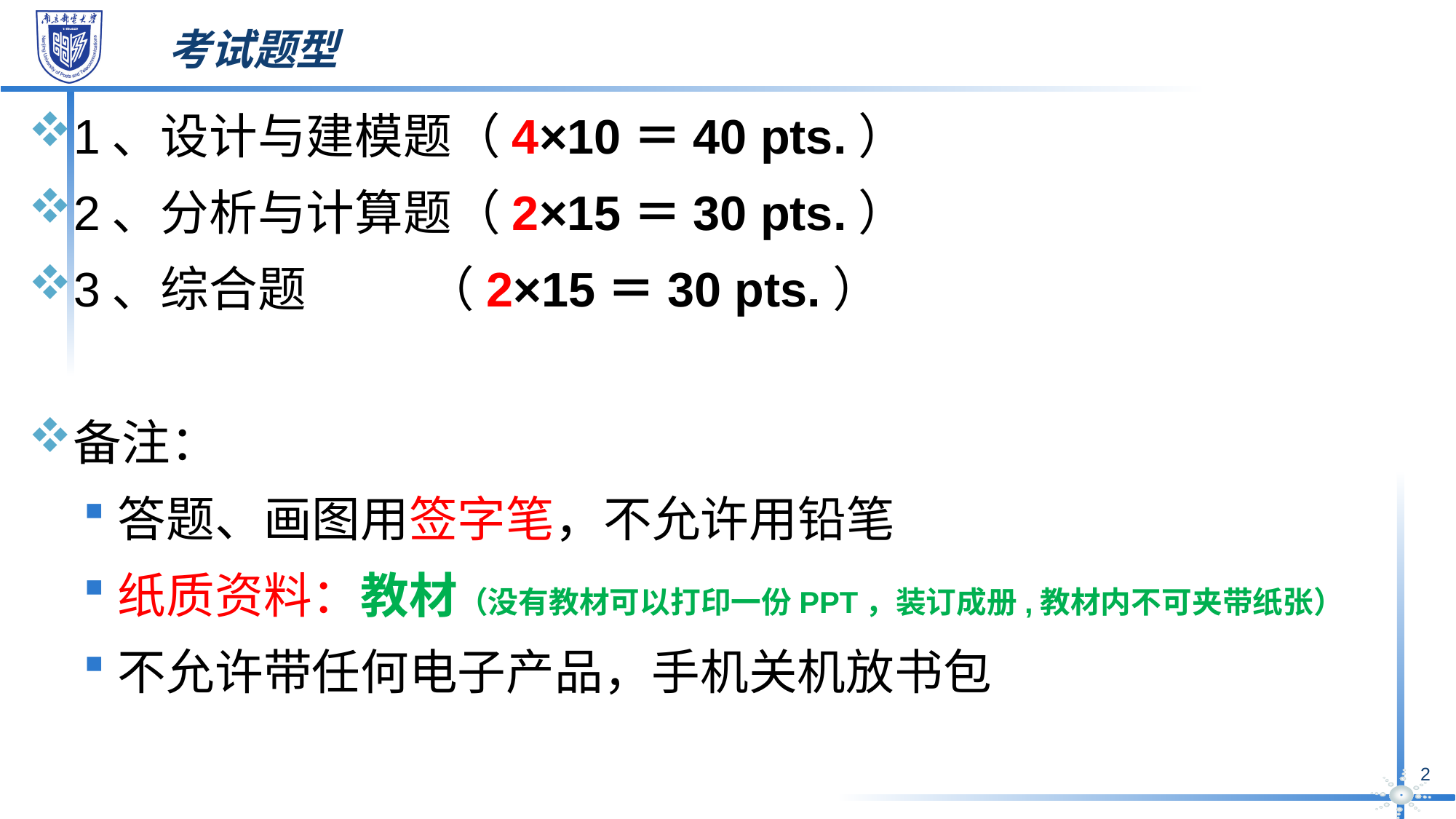

# 考试题型
1、设计与建模题（4×10＝40 pts.）
2、分析与计算题（2×15＝30 pts.）
3、综合题           （2×15＝30 pts.）

备注：
答题、画图用签字笔，不允许用铅笔
纸质资料：教材（没有教材可以打印一份PPT，装订成册,教材内不可夹带纸张）
不允许带任何电子产品，手机关机放书包